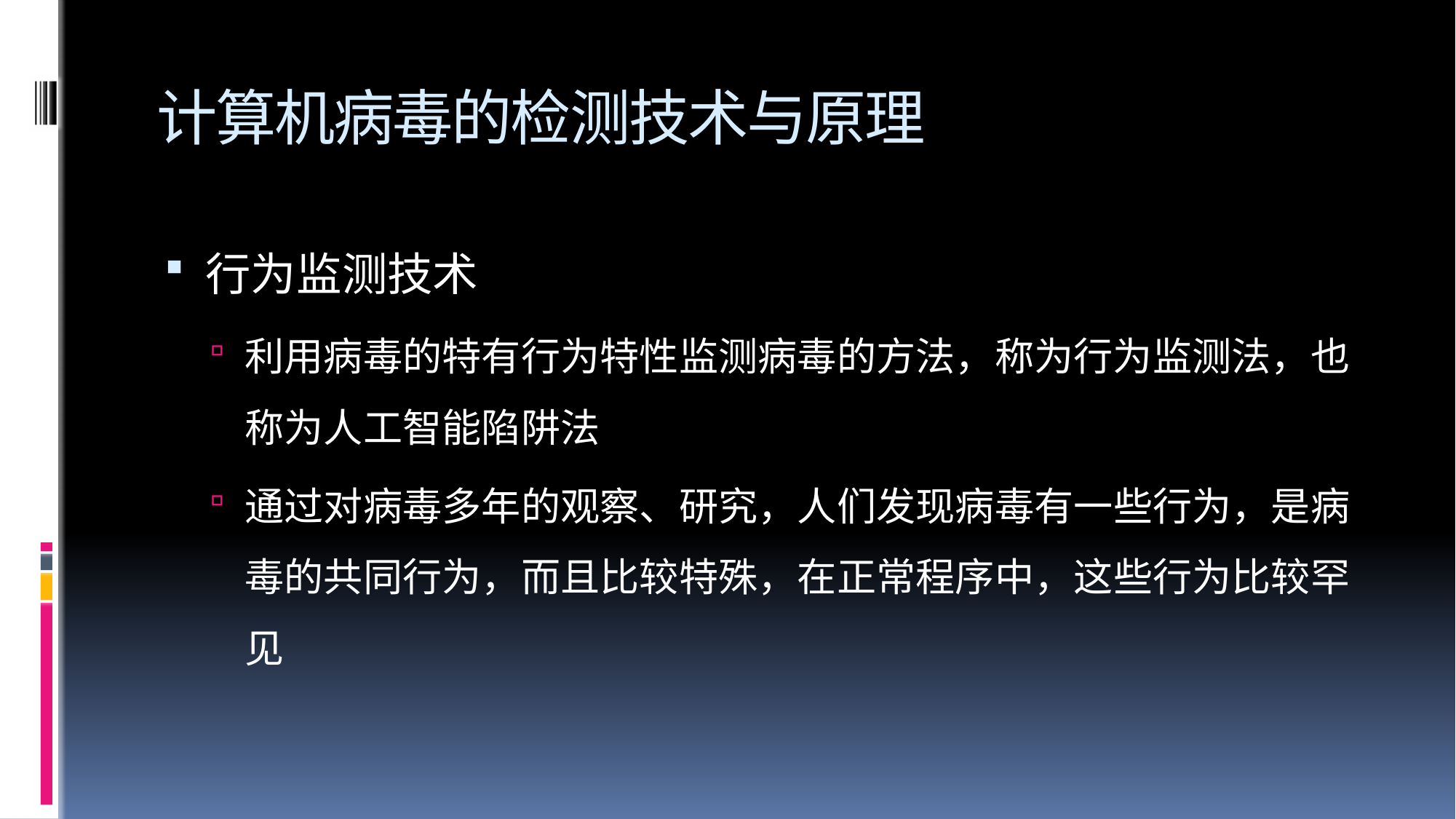

# 计算机病毒的检测技术与原理
行为监测技术
利用病毒的特有行为特性监测病毒的方法，称为行为监测法，也称为人工智能陷阱法
通过对病毒多年的观察、研究，人们发现病毒有一些行为，是病毒的共同行为，而且比较特殊，在正常程序中，这些行为比较罕见